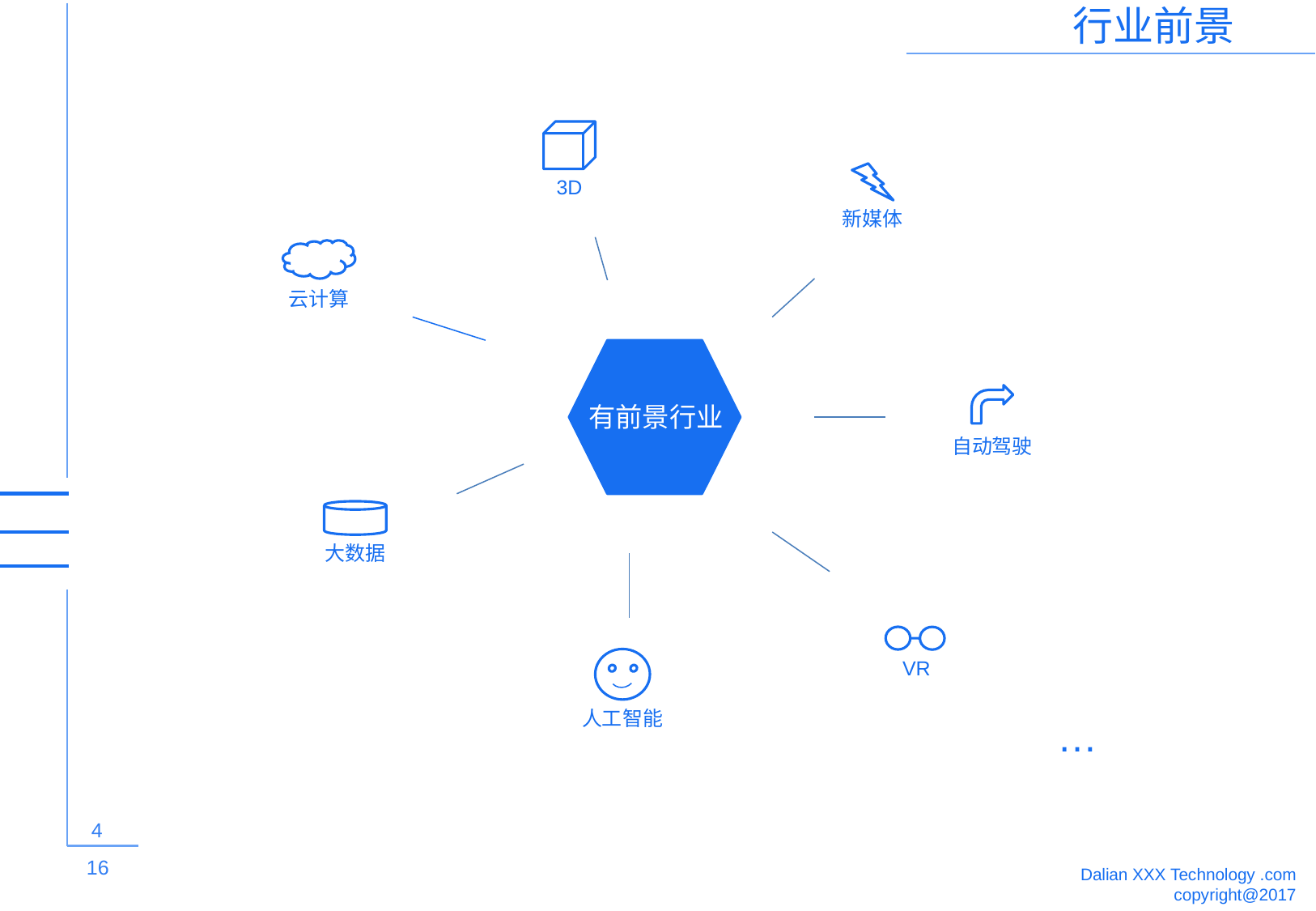

行业前景
4
 16

3D

新媒体

云计算

有前景行业

自动驾驶

大数据

VR

人工智能
…
Dalian XXX Technology .com
copyright@2017